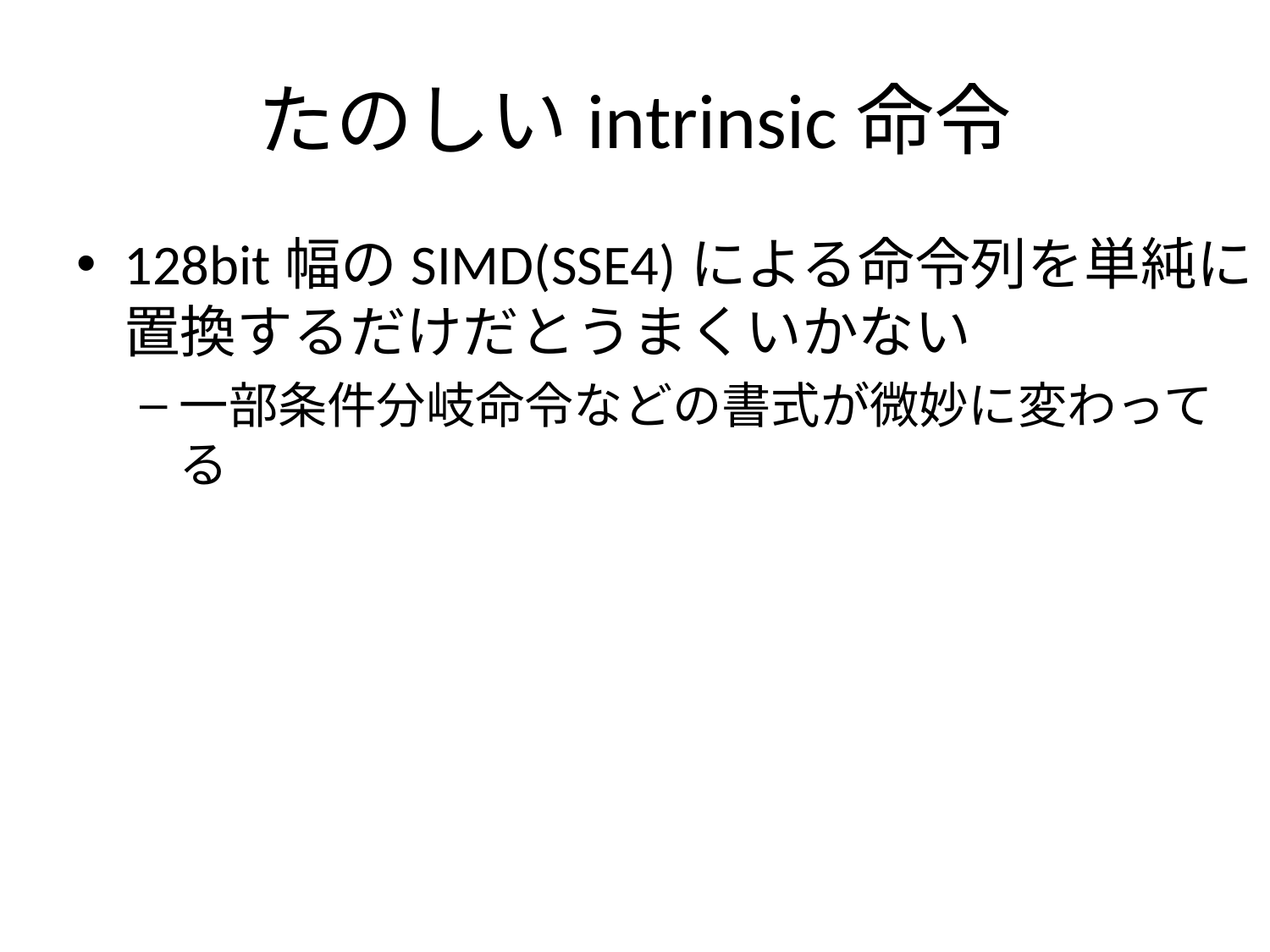

# たのしいintrinsic命令
128bit幅のSIMD(SSE4)による命令列を単純に置換するだけだとうまくいかない
一部条件分岐命令などの書式が微妙に変わってる